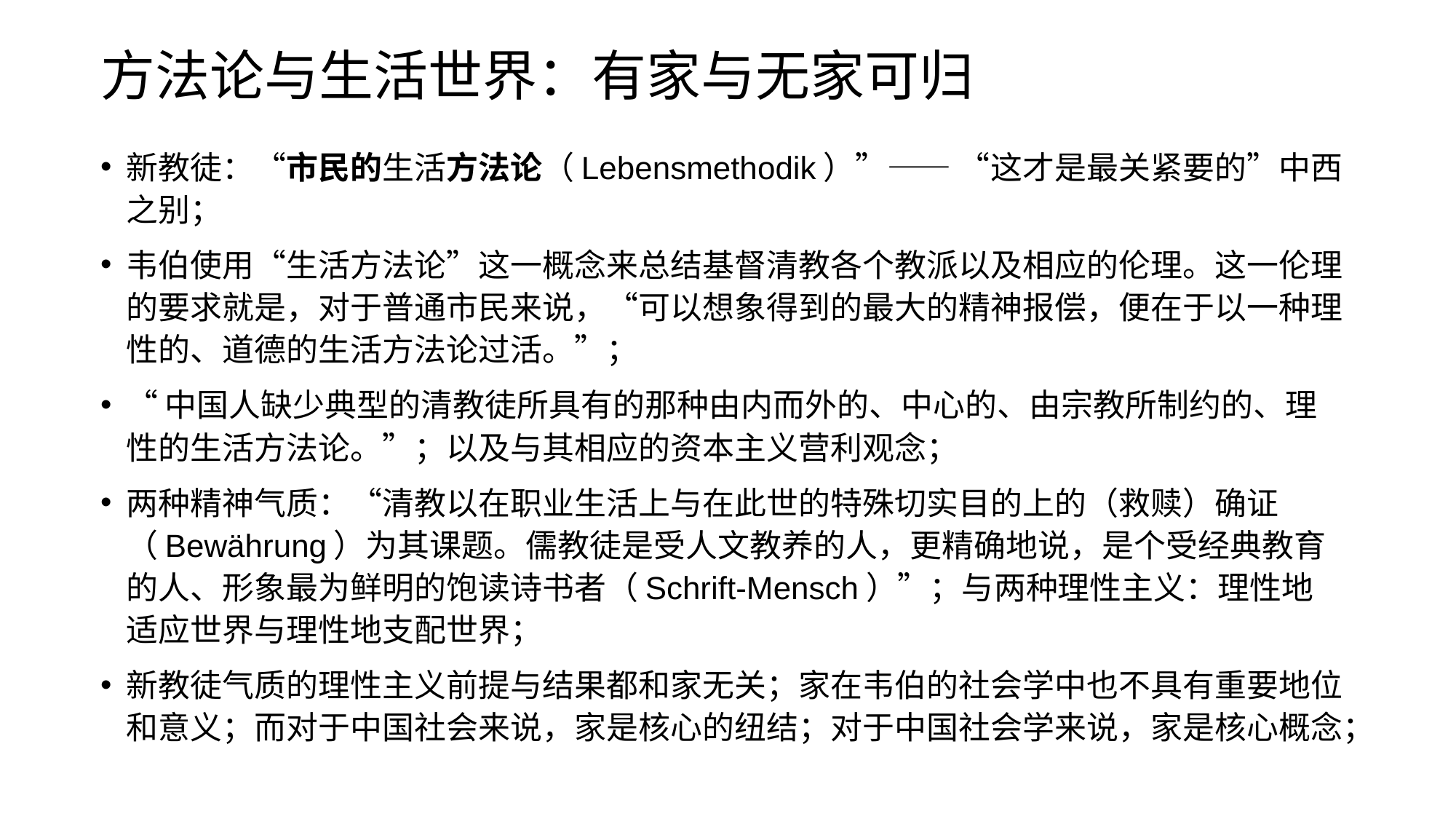

# 方法论与生活世界：有家与无家可归
新教徒：“市民的生活方法论（Lebensmethodik）”—— “这才是最关紧要的”中西之别；
韦伯使用“生活方法论”这一概念来总结基督清教各个教派以及相应的伦理。这一伦理的要求就是，对于普通市民来说，“可以想象得到的最大的精神报偿，便在于以一种理性的、道德的生活方法论过活。”；
“中国人缺少典型的清教徒所具有的那种由内而外的、中心的、由宗教所制约的、理性的生活方法论。”；以及与其相应的资本主义营利观念；
两种精神气质：“清教以在职业生活上与在此世的特殊切实目的上的（救赎）确证（Bewährung）为其课题。儒教徒是受人文教养的人，更精确地说，是个受经典教育的人、形象最为鲜明的饱读诗书者（Schrift-Mensch）”；与两种理性主义：理性地适应世界与理性地支配世界；
新教徒气质的理性主义前提与结果都和家无关；家在韦伯的社会学中也不具有重要地位和意义；而对于中国社会来说，家是核心的纽结；对于中国社会学来说，家是核心概念；